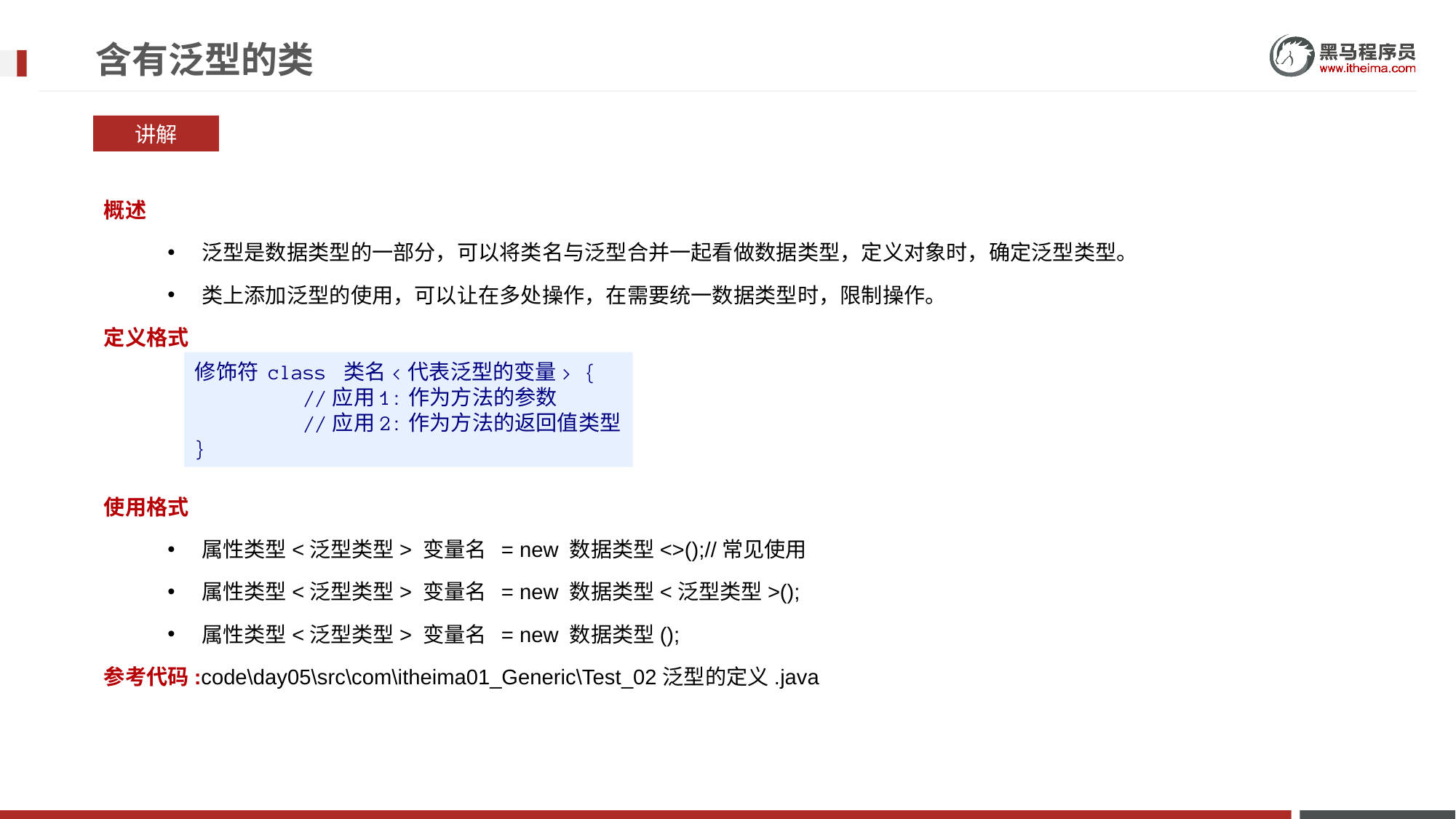

# 含有泛型的类
讲解
概述
泛型是数据类型的一部分，可以将类名与泛型合并一起看做数据类型，定义对象时，确定泛型类型。
类上添加泛型的使用，可以让在多处操作，在需要统一数据类型时，限制操作。
定义格式

使用格式
属性类型<泛型类型> 变量名  = new 数据类型<>();//常见使用
属性类型<泛型类型> 变量名  = new 数据类型<泛型类型>();
属性类型<泛型类型> 变量名  = new 数据类型();
参考代码:code\day05\src\com\itheima01_Generic\Test_02泛型的定义.java
修饰符 class 类名<代表泛型的变量> {
	//应用1:作为方法的参数
	//应用2:作为方法的返回值类型
}